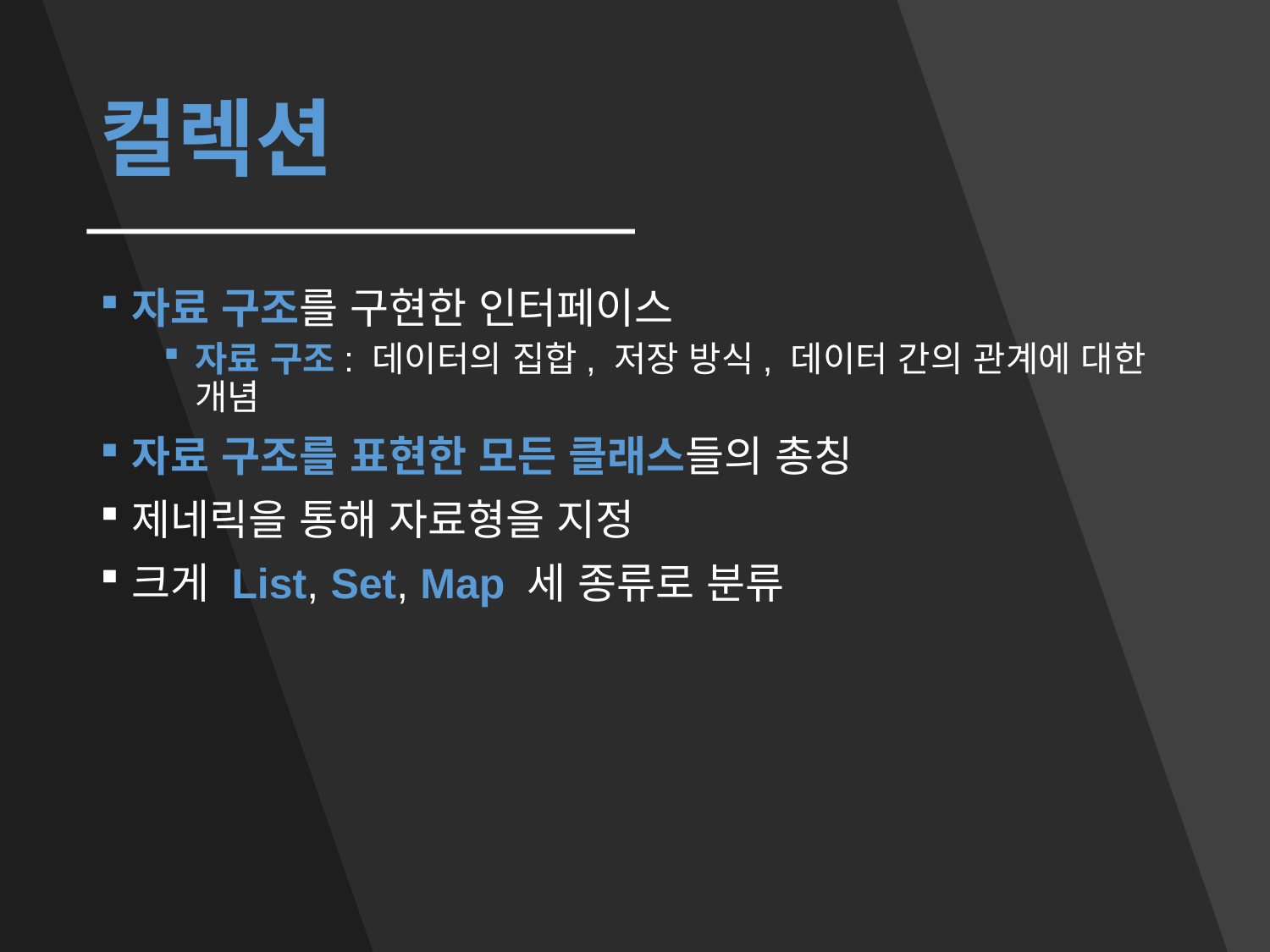

# 컬렉션

자료 구조를 구현한 인터페이스
자료 구조: 데이터의 집합, 저장 방식, 데이터 간의 관계에 대한 개념
자료 구조를 표현한 모든 클래스들의 총칭
제네릭을 통해 자료형을 지정
크게 List, Set, Map 세 종류로 분류